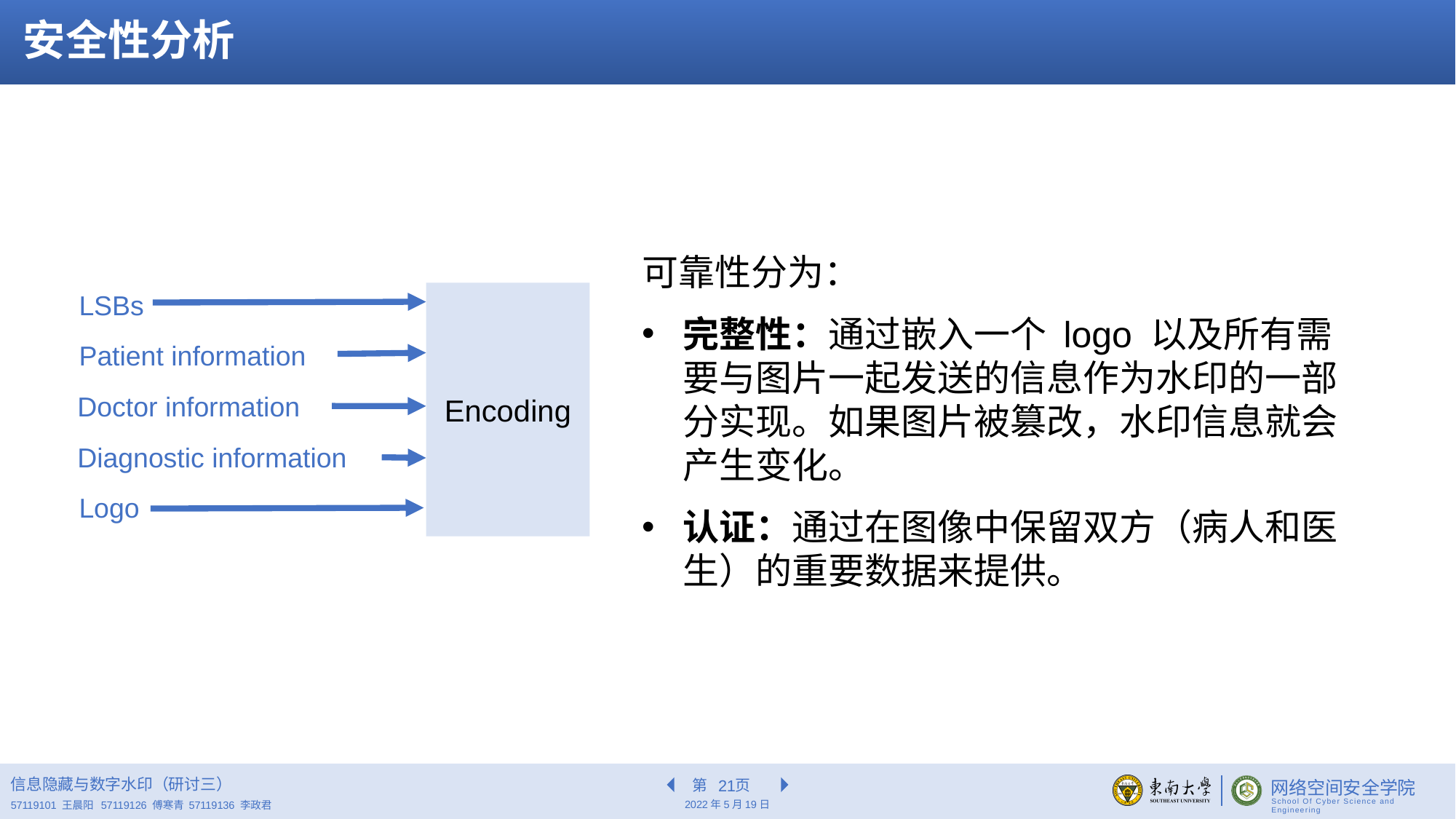

安全性分析
可靠性分为：
完整性：通过嵌入一个 logo 以及所有需要与图片一起发送的信息作为水印的一部分实现。如果图片被篡改，水印信息就会产生变化。
认证：通过在图像中保留双方（病人和医生）的重要数据来提供。
LSBs
Encoding
Patient information
Doctor information
Diagnostic information
Logo
信息隐藏与数字水印（研讨三）

21
2022年5月19日
57119101 王晨阳  57119126 傅寒青 57119136 李政君